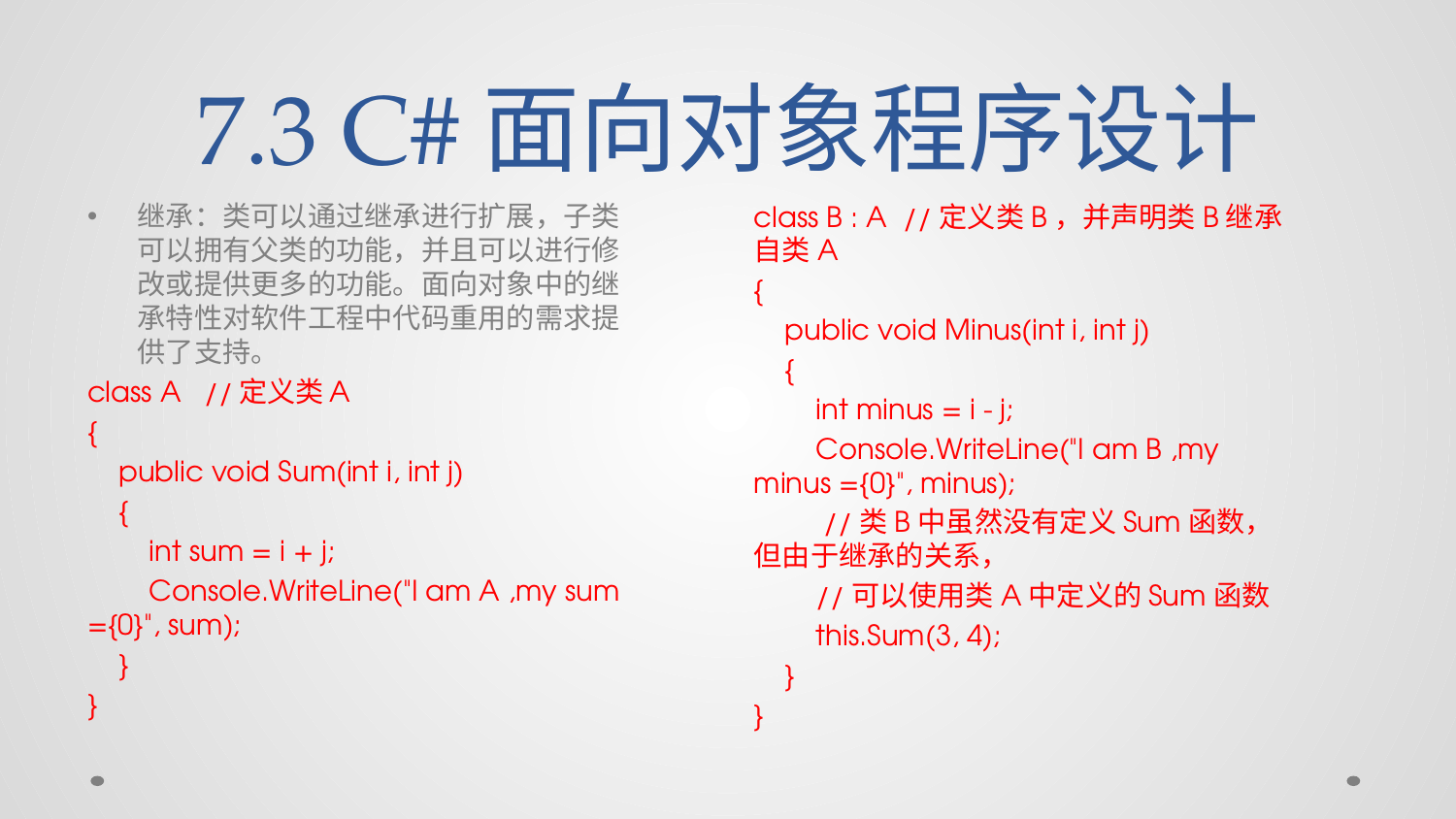

# 7.3 C#面向对象程序设计
继承：类可以通过继承进行扩展，子类可以拥有父类的功能，并且可以进行修改或提供更多的功能。面向对象中的继承特性对软件工程中代码重用的需求提供了支持。
class A   //定义类A
{
    public void Sum(int i, int j)
    {
        int sum = i + j;
        Console.WriteLine("I am A ,my sum ={0}", sum);
    }
}
class B : A  //定义类B，并声明类B继承自类A
{
    public void Minus(int i, int j)
    {
        int minus = i - j;
        Console.WriteLine("I am B ,my minus ={0}", minus);
         //类B中虽然没有定义Sum函数，但由于继承的关系，
        //可以使用类A中定义的Sum函数
        this.Sum(3, 4);
    }
}